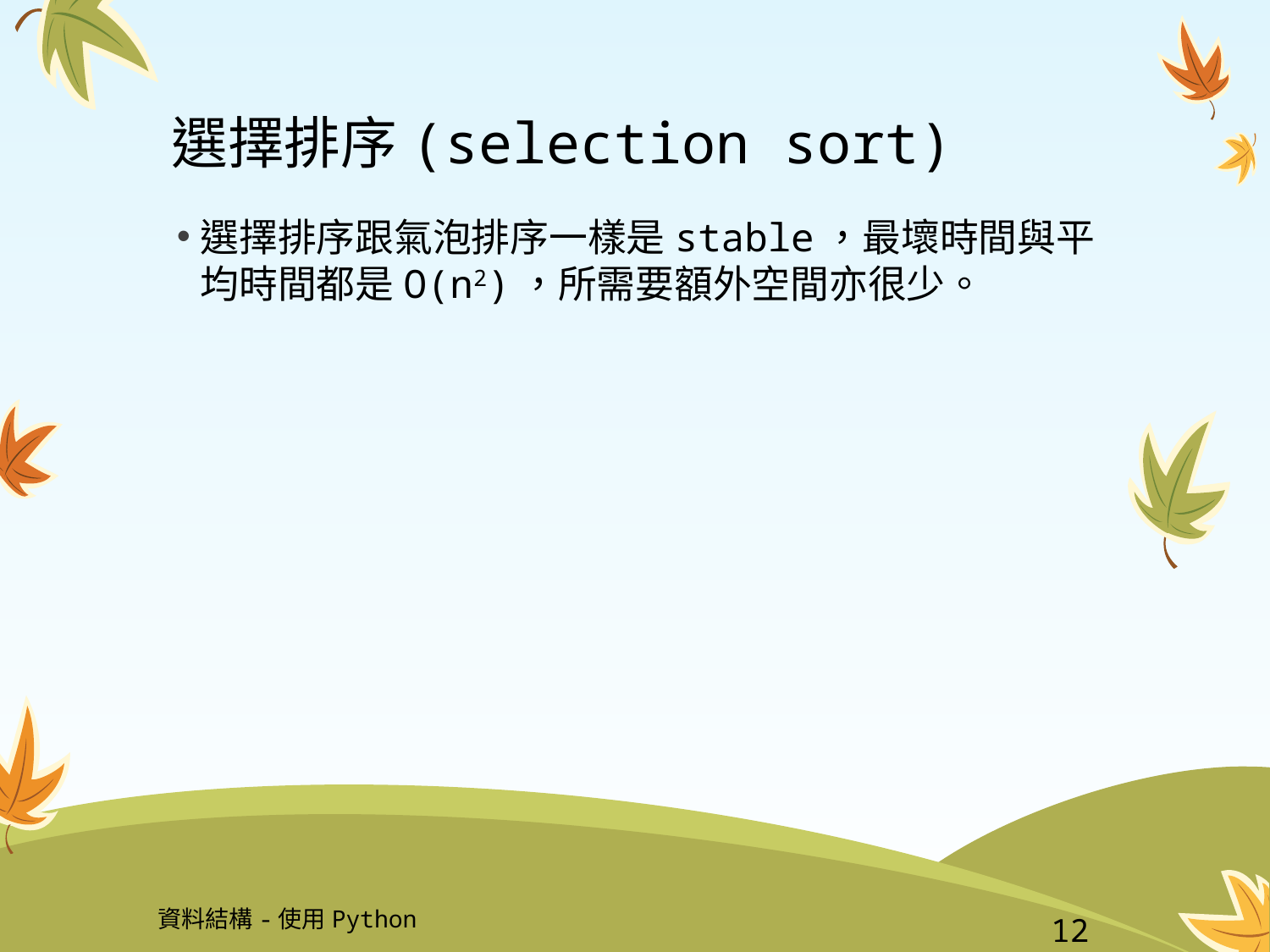

# 選擇排序(selection sort)
選擇排序跟氣泡排序一樣是stable，最壞時間與平均時間都是O(n2)，所需要額外空間亦很少。
資料結構-使用Python
12